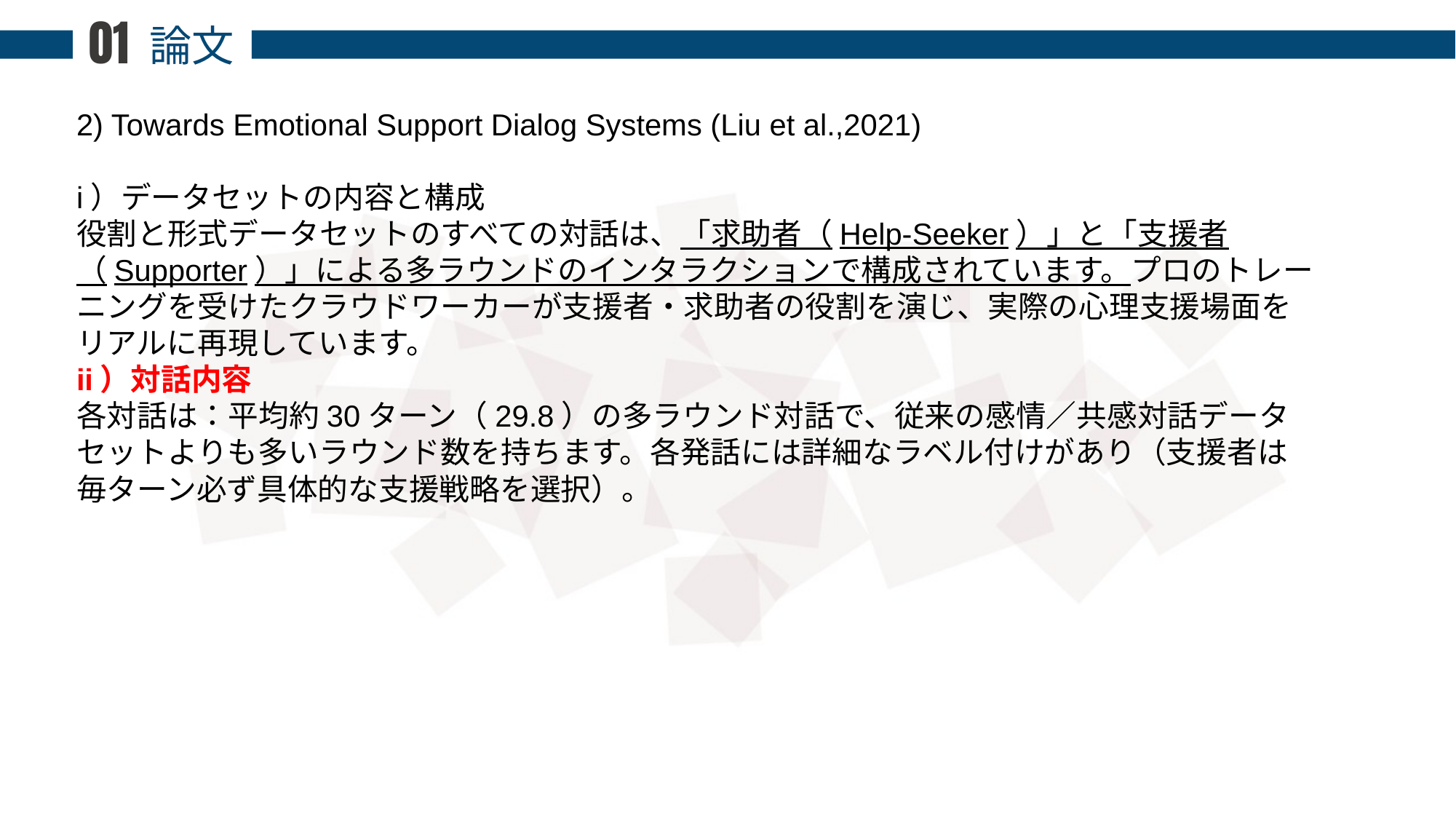

01
論文

2) Towards Emotional Support Dialog Systems (Liu et al.,2021)

i）データセットの内容と構成
役割と形式データセットのすべての対話は、「求助者（Help-Seeker）」と「支援者（Supporter）」による多ラウンドのインタラクションで構成されています。プロのトレーニングを受けたクラウドワーカーが支援者・求助者の役割を演じ、実際の心理支援場面をリアルに再現しています。
ii）対話内容
各対話は：平均約30ターン（29.8）の多ラウンド対話で、従来の感情／共感対話データセットよりも多いラウンド数を持ちます。各発話には詳細なラベル付けがあり（支援者は毎ターン必ず具体的な支援戦略を選択）。